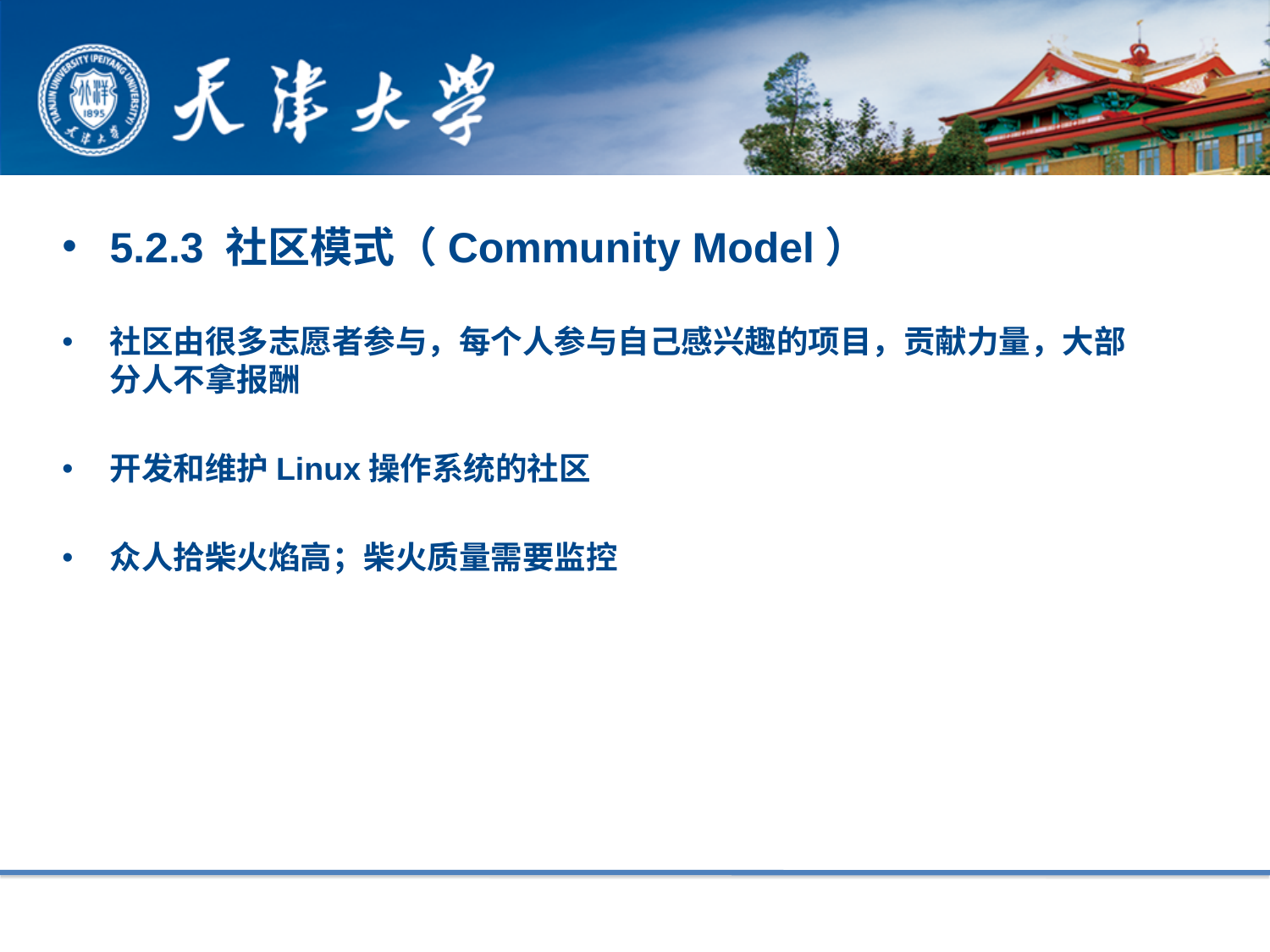

5.2.3 社区模式（Community Model）

社区由很多志愿者参与，每个人参与自己感兴趣的项目，贡献力量，大部分人不拿报酬

开发和维护Linux操作系统的社区

众人拾柴火焰高；柴火质量需要监控